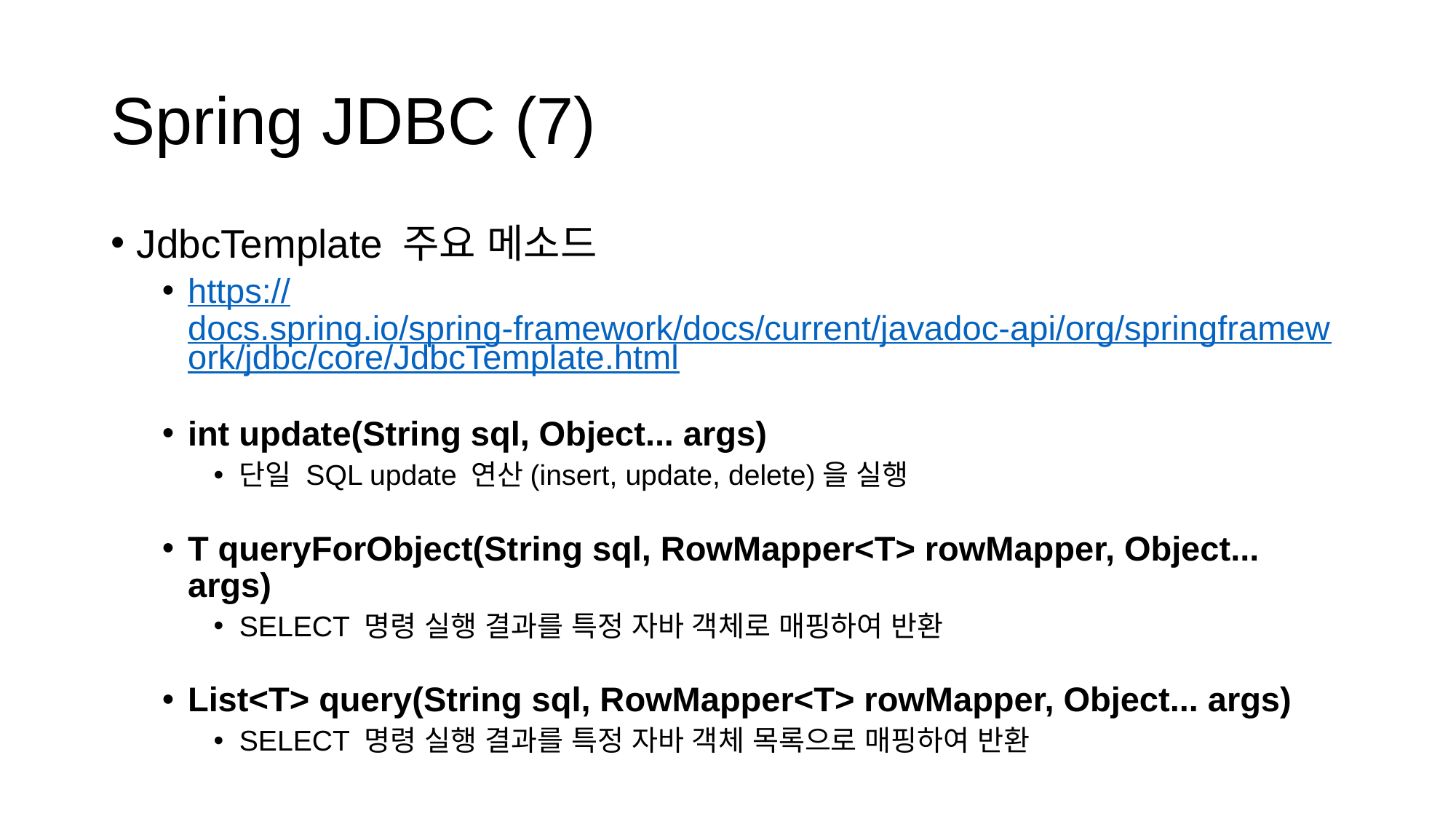

# Spring JDBC (7)
JdbcTemplate 주요 메소드
https://docs.spring.io/spring-framework/docs/current/javadoc-api/org/springframework/jdbc/core/JdbcTemplate.html

int update(String sql, Object... args)
단일 SQL update 연산(insert, update, delete)을 실행

T queryForObject(String sql, RowMapper<T> rowMapper, Object... args)
SELECT 명령 실행 결과를 특정 자바 객체로 매핑하여 반환

List<T> query(String sql, RowMapper<T> rowMapper, Object... args)
SELECT 명령 실행 결과를 특정 자바 객체 목록으로 매핑하여 반환